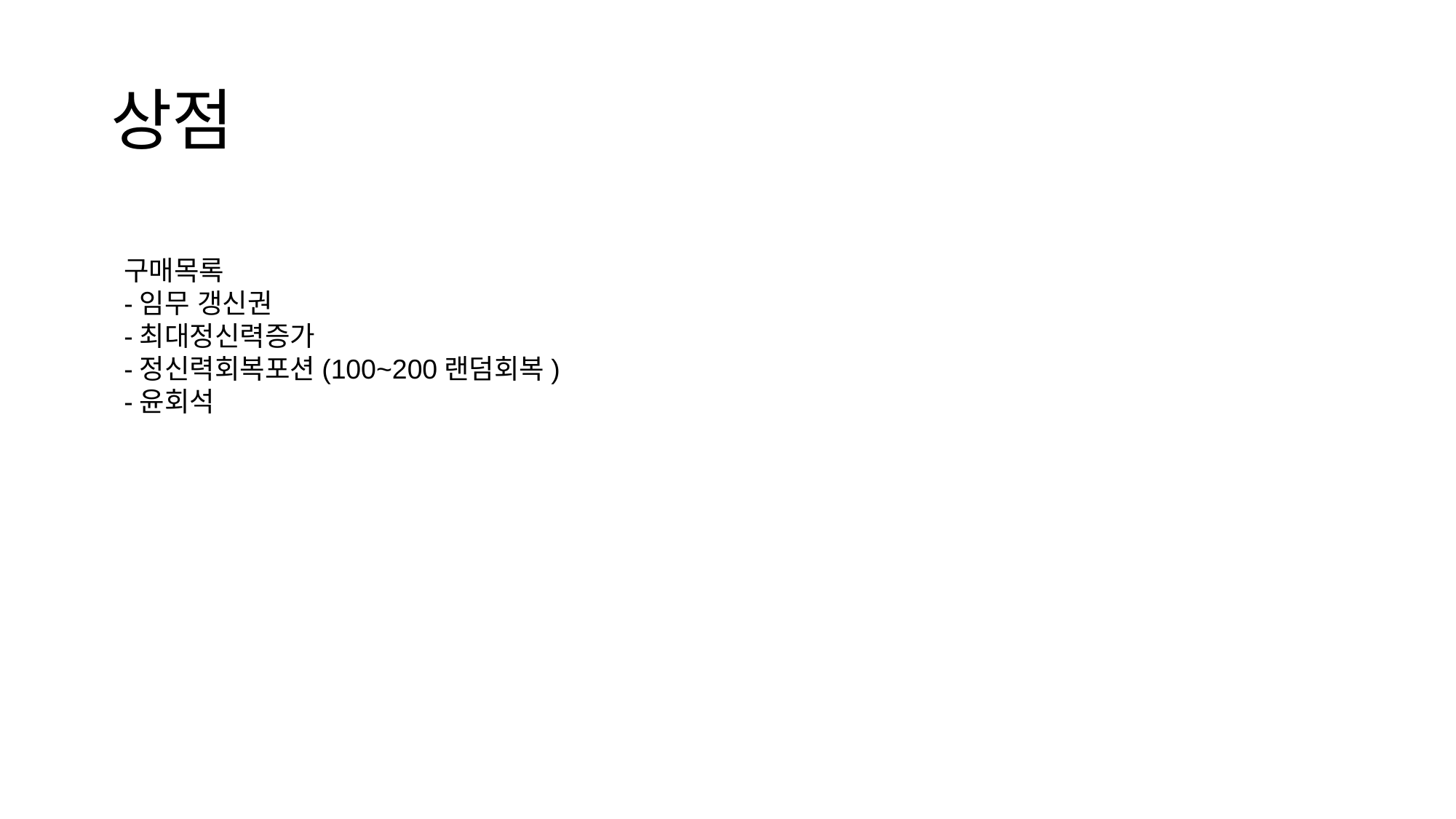

상점
구매목록
-임무 갱신권
-최대정신력증가
-정신력회복포션(100~200랜덤회복)
-윤회석